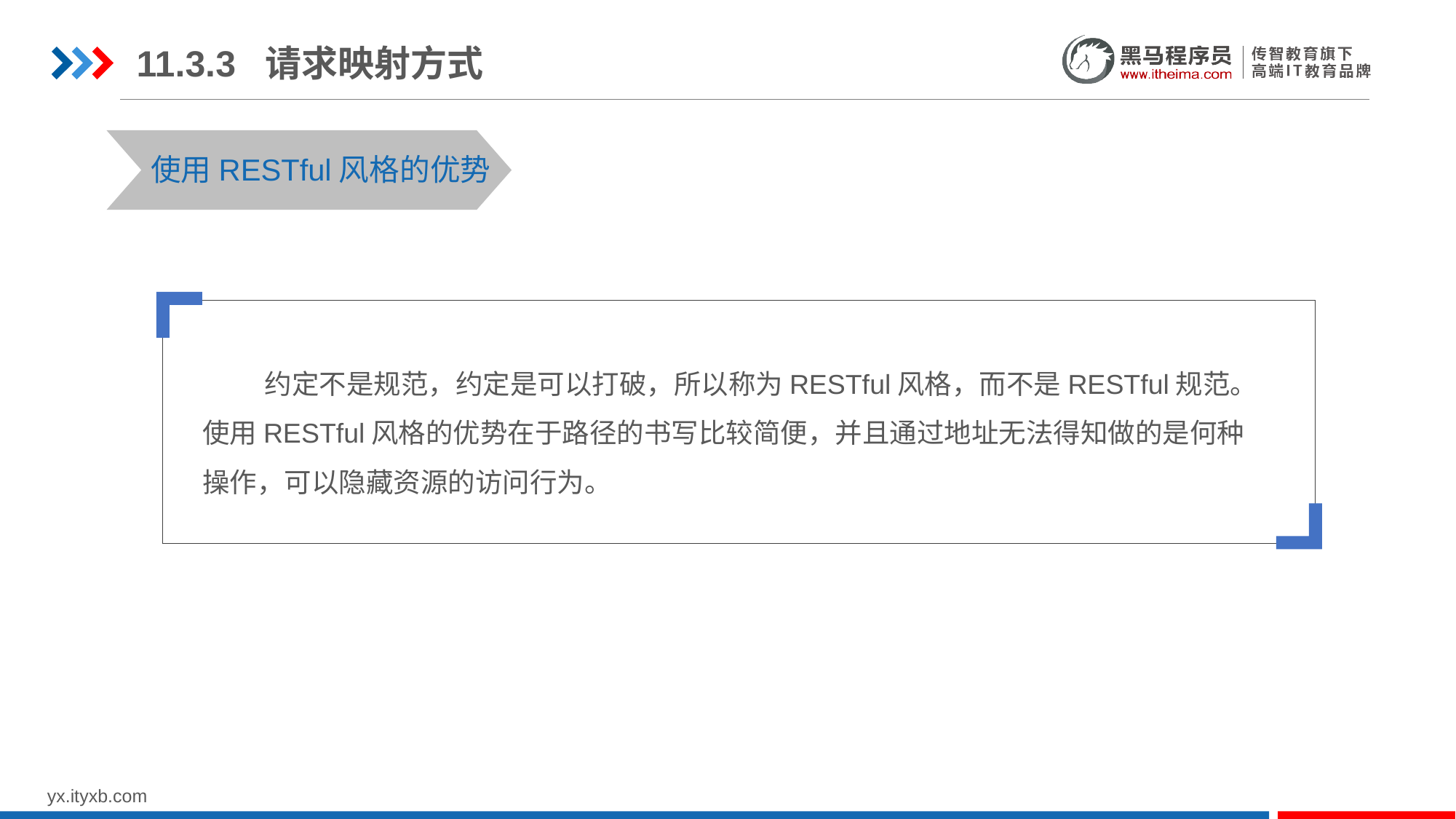

11.3.3  请求映射方式

使用RESTful风格的优势

         约定不是规范，约定是可以打破，所以称为RESTful风格，而不是RESTful规范。使用RESTful风格的优势在于路径的书写比较简便，并且通过地址无法得知做的是何种操作，可以隐藏资源的访问行为。